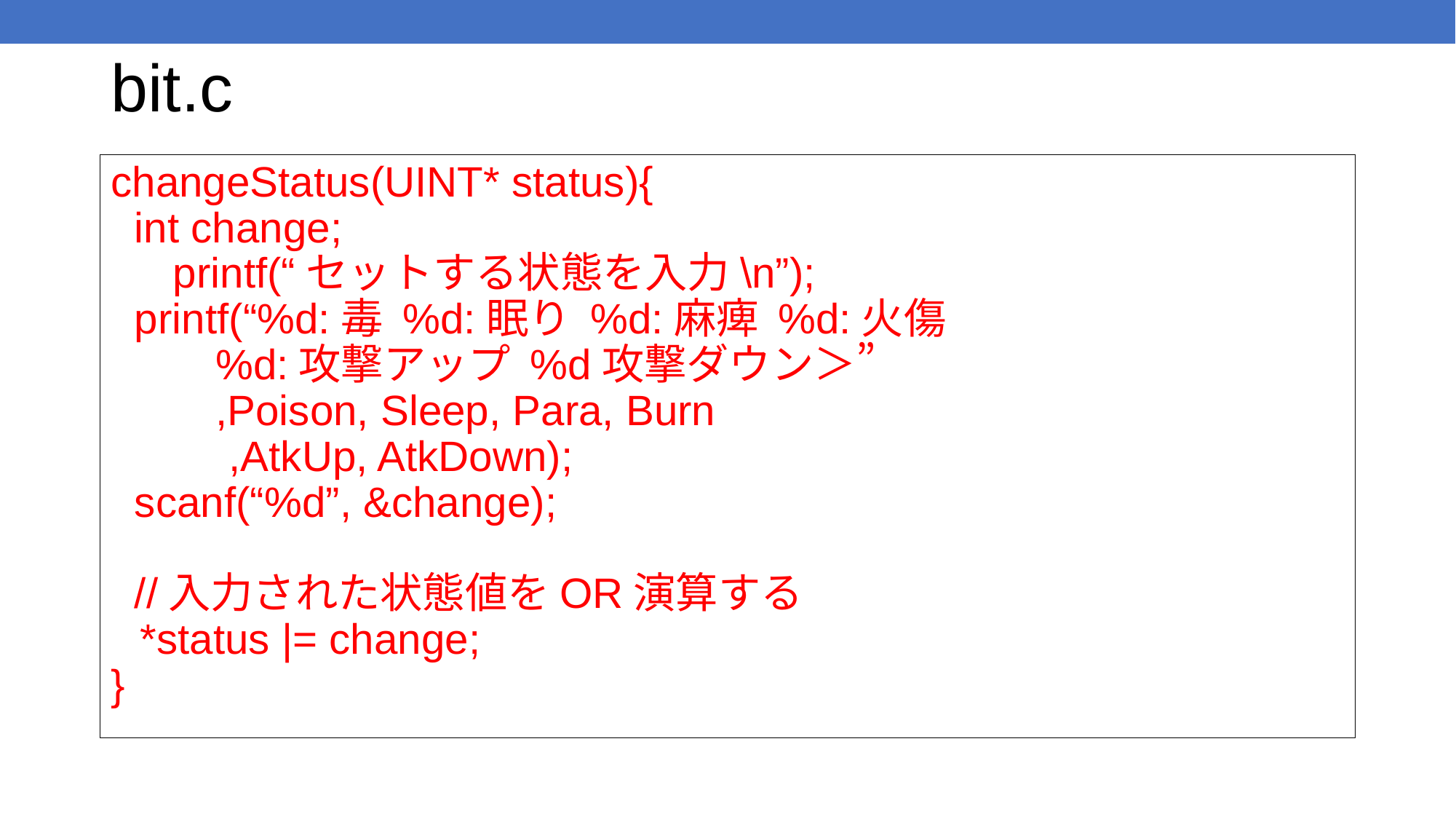

# bit.c
changeStatus(UINT* status){
  int change;
　 printf(“セットする状態を入力\n”);
  printf(“%d:毒 %d:眠り %d:麻痺 %d:火傷
          %d:攻撃アップ %d攻撃ダウン＞”
          ,Poison, Sleep, Para, Burn
          ,AtkUp, AtkDown);
  scanf(“%d”, &change);
  //入力された状態値をOR演算する
  *status |= change;
}